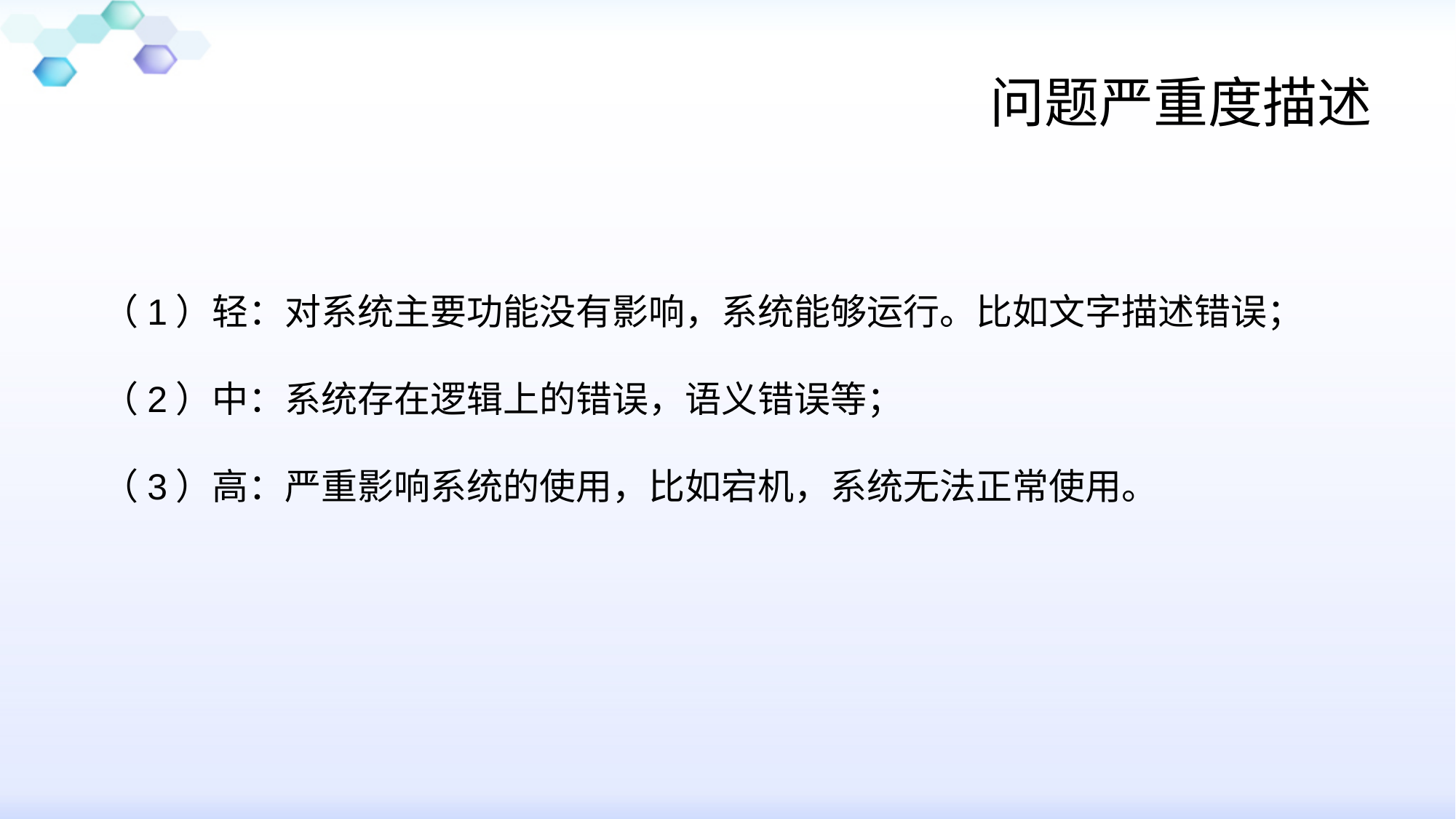

# 问题严重度描述

（1）轻：对系统主要功能没有影响，系统能够运行。比如文字描述错误；

（2）中：系统存在逻辑上的错误，语义错误等；

（3）高：严重影响系统的使用，比如宕机，系统无法正常使用。